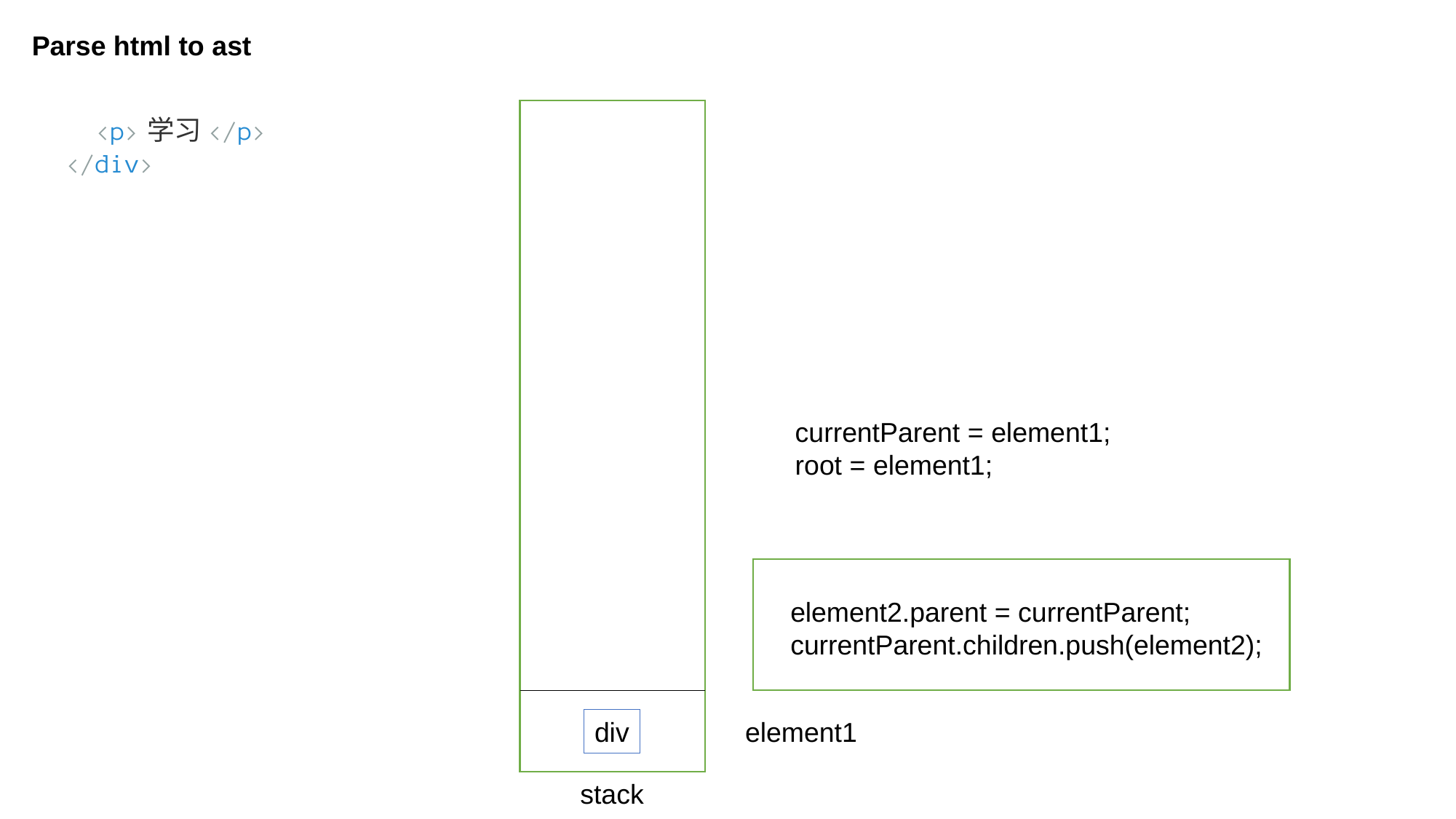

Parse html to ast

    <p>学习</p>
  </div>

currentParent = element1;
root = element1;

element2.parent = currentParent;
currentParent.children.push(element2);
div
element1
stack